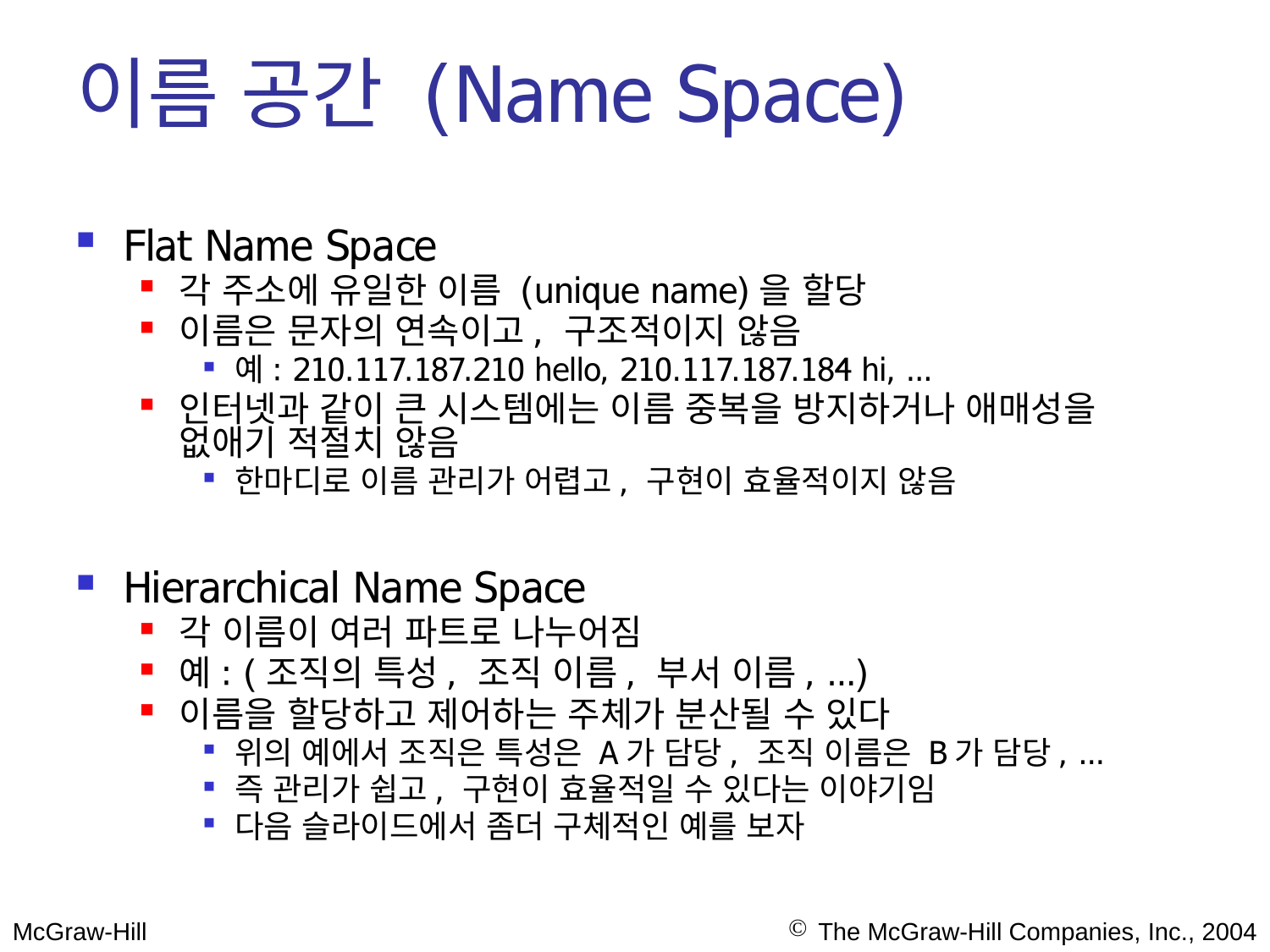

# 이름 공간 (Name Space)
Flat Name Space
각 주소에 유일한 이름 (unique name)을 할당
이름은 문자의 연속이고, 구조적이지 않음
예: 210.117.187.210 hello, 210.117.187.184 hi, …
인터넷과 같이 큰 시스템에는 이름 중복을 방지하거나 애매성을 없애기 적절치 않음
한마디로 이름 관리가 어렵고, 구현이 효율적이지 않음

Hierarchical Name Space
각 이름이 여러 파트로 나누어짐
예: (조직의 특성, 조직 이름, 부서 이름, …)
이름을 할당하고 제어하는 주체가 분산될 수 있다
위의 예에서 조직은 특성은 A가 담당, 조직 이름은 B가 담당, …
즉 관리가 쉽고, 구현이 효율적일 수 있다는 이야기임
다음 슬라이드에서 좀더 구체적인 예를 보자